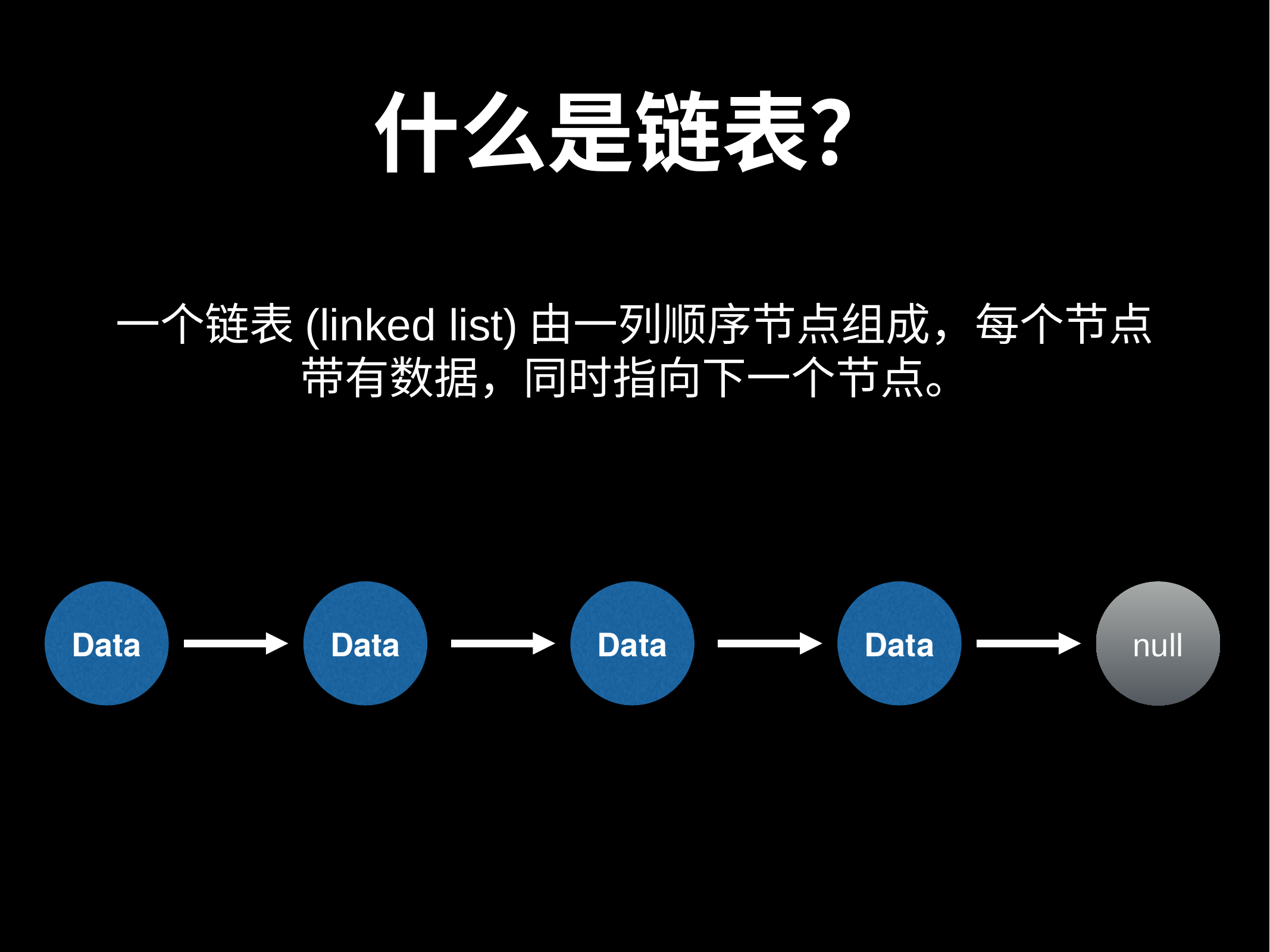

# 什么是链表？
一个链表(linked list)由一列顺序节点组成，每个节点带有数据，同时指向下一个节点。
Data
Data
Data
Data
null